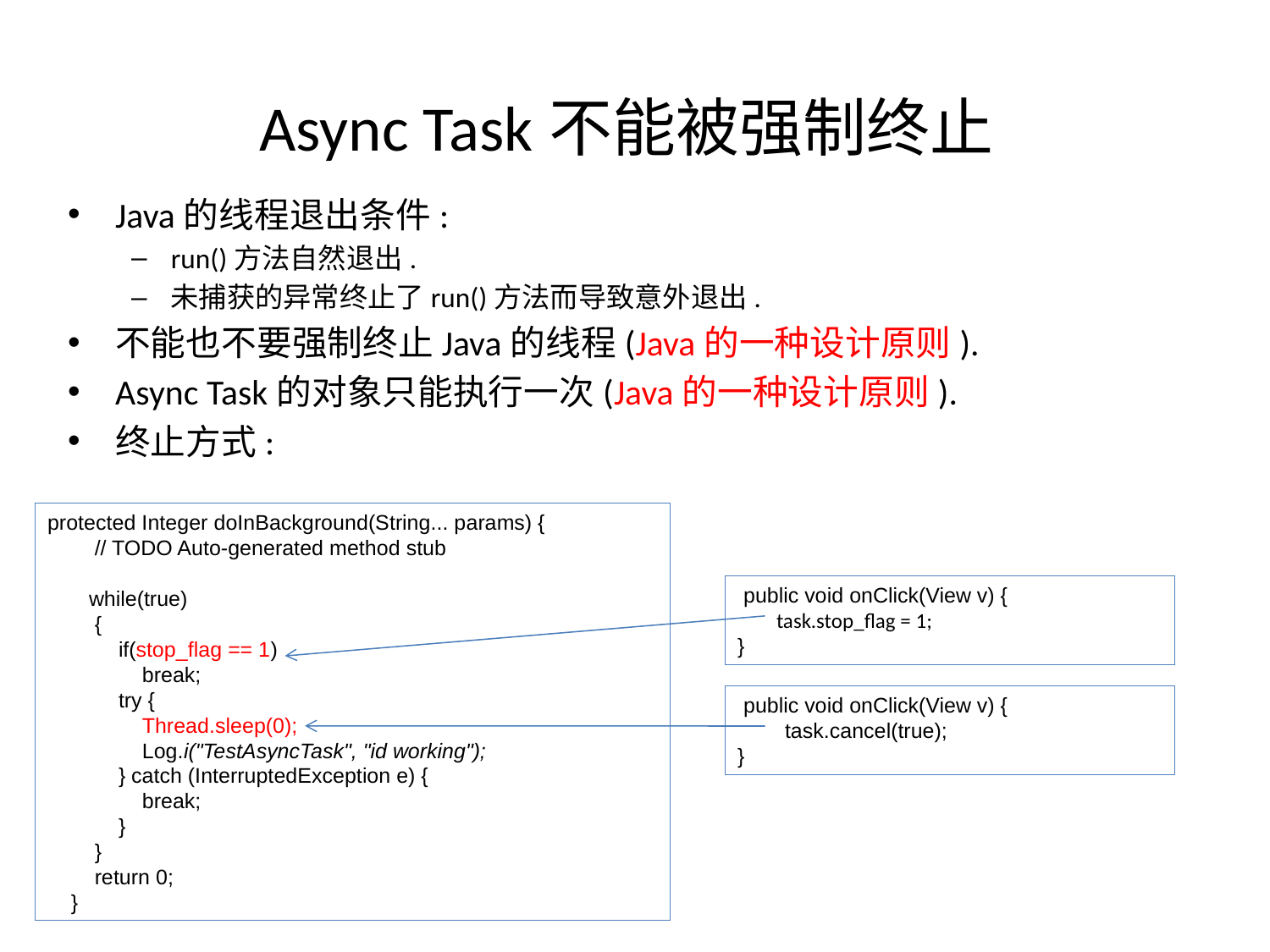

# Async Task不能被强制终止
Java的线程退出条件:
run()方法自然退出.
未捕获的异常终止了run()方法而导致意外退出.
不能也不要强制终止Java的线程(Java的一种设计原则).
Async Task的对象只能执行一次(Java的一种设计原则).
终止方式:

protected Integer doInBackground(String... params) {
        // TODO Auto-generated method stub

       while(true)
        {
            if(stop_flag == 1)
                break;
            try {
                Thread.sleep(0);
                Log.i("TestAsyncTask", "id working");
            } catch (InterruptedException e) {
                break;
            }
        }
        return 0;
    }
 public void onClick(View v) {
        task.stop_flag = 1;
}
 public void onClick(View v) {
        task.cancel(true);
}